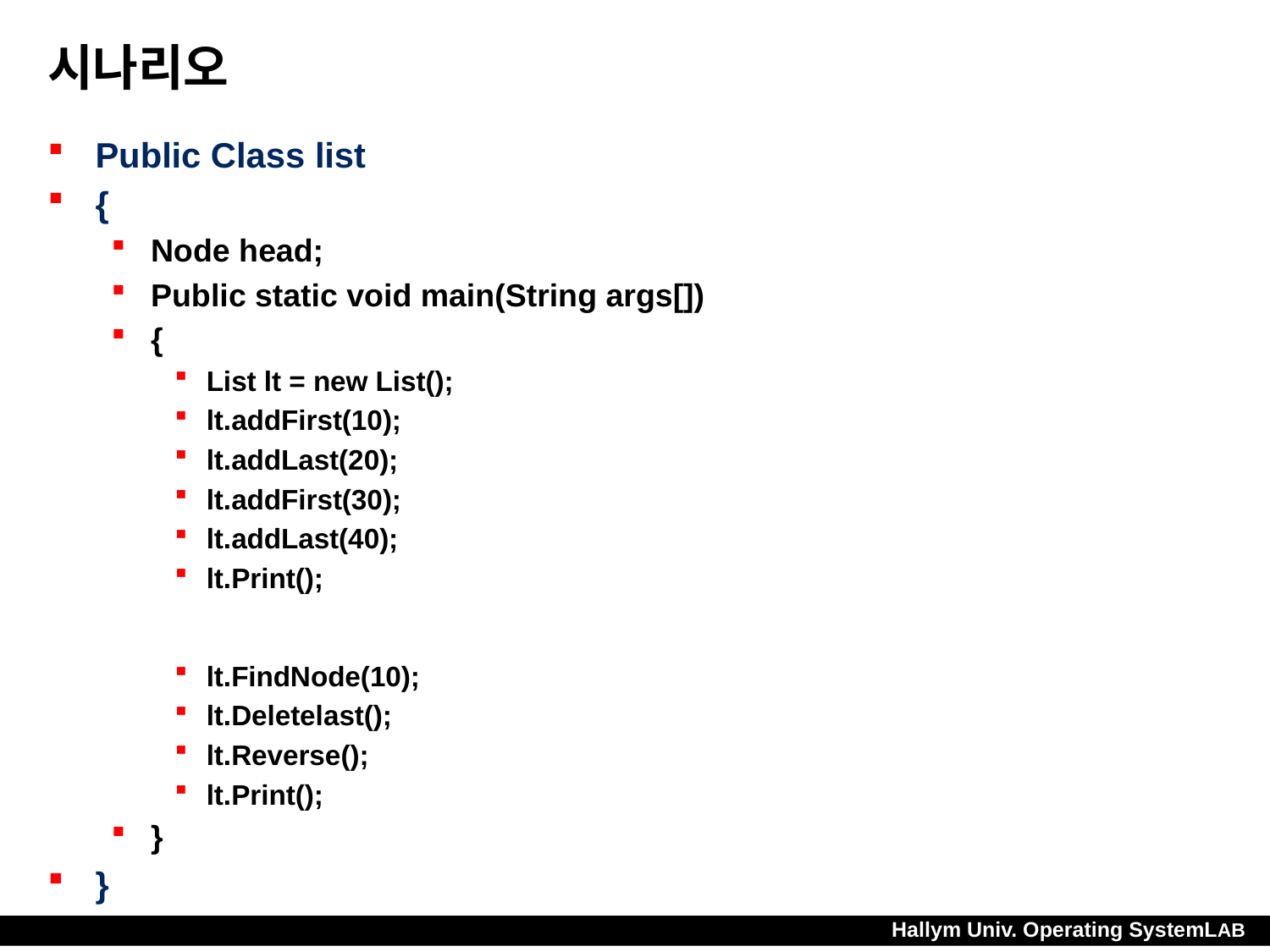

# 시나리오
Public Class list
{
Node head;
Public static void main(String args[])
{
List lt = new List();
lt.addFirst(10);
lt.addLast(20);
lt.addFirst(30);
lt.addLast(40);
lt.Print();

lt.FindNode(10);
lt.Deletelast();
lt.Reverse();
lt.Print();
}
}